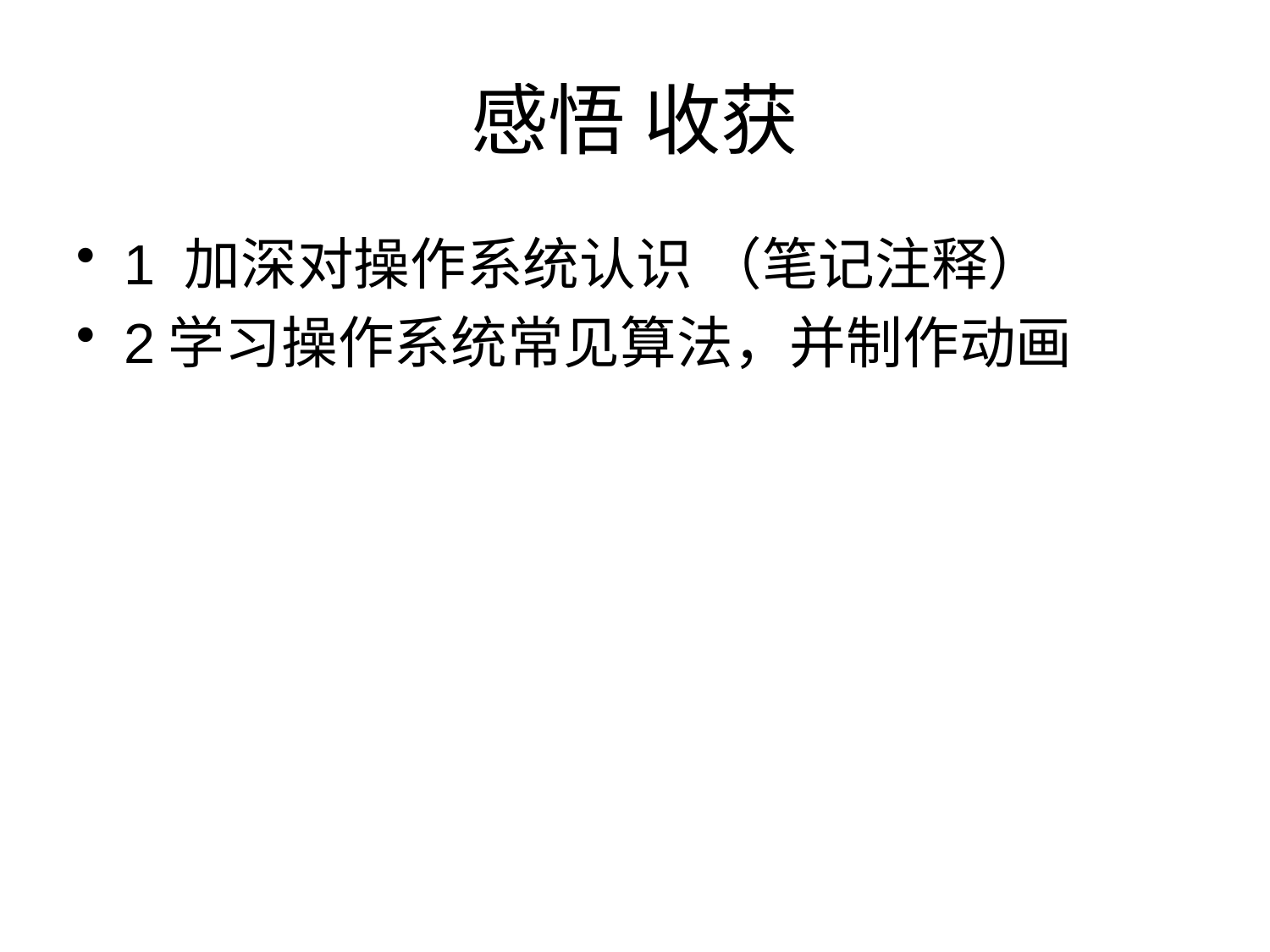

# 感悟 收获
1 加深对操作系统认识 （笔记注释）
2学习操作系统常见算法，并制作动画